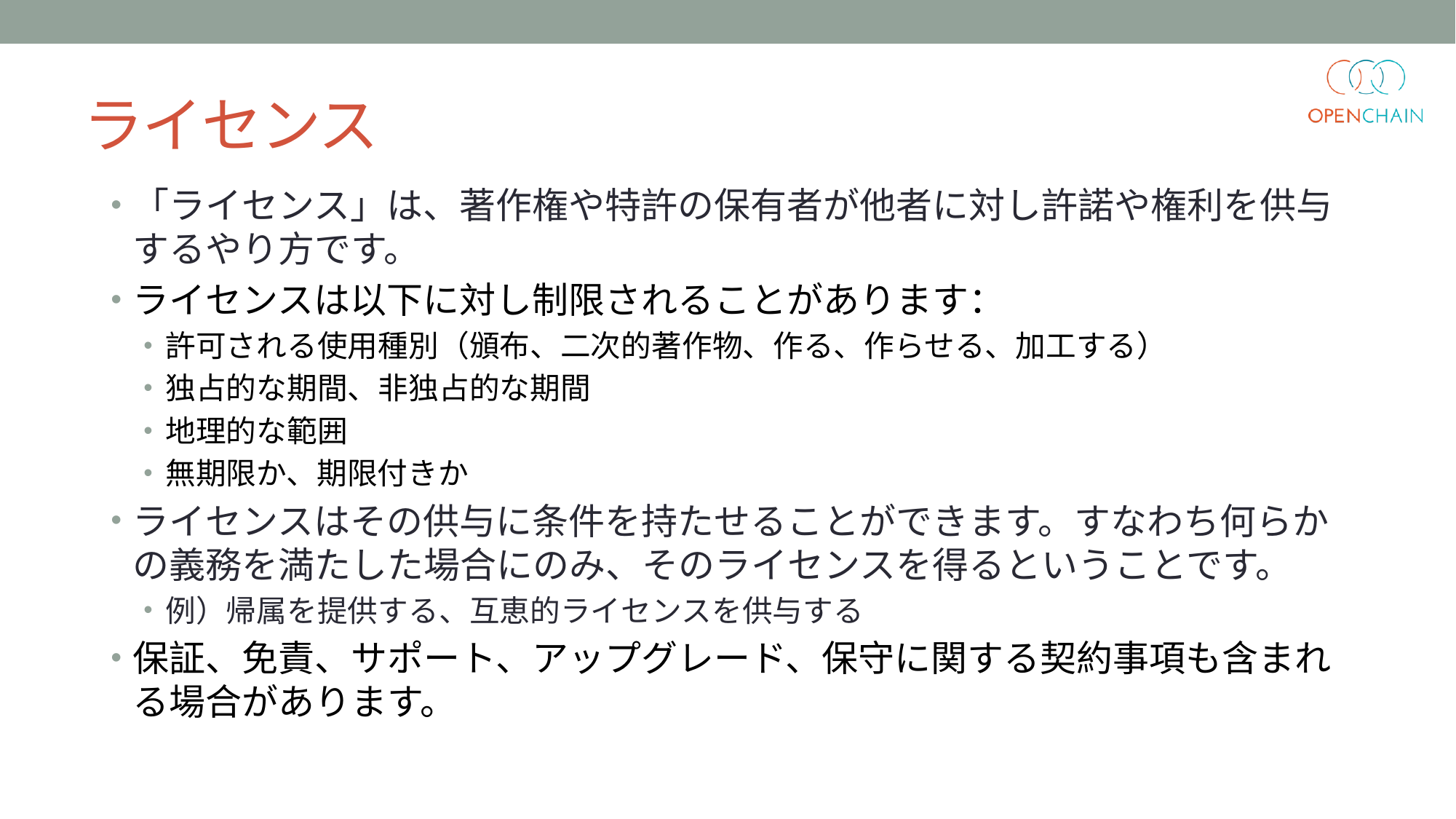

# ライセンス
「ライセンス」は、著作権や特許の保有者が他者に対し許諾や権利を供与するやり方です。
ライセンスは以下に対し制限されることがあります：
許可される使用種別（頒布、二次的著作物、作る、作らせる、加工する）
独占的な期間、非独占的な期間
地理的な範囲
無期限か、期限付きか
ライセンスはその供与に条件を持たせることができます。すなわち何らかの義務を満たした場合にのみ、そのライセンスを得るということです。
例）帰属を提供する、互恵的ライセンスを供与する
保証、免責、サポート、アップグレード、保守に関する契約事項も含まれる場合があります。